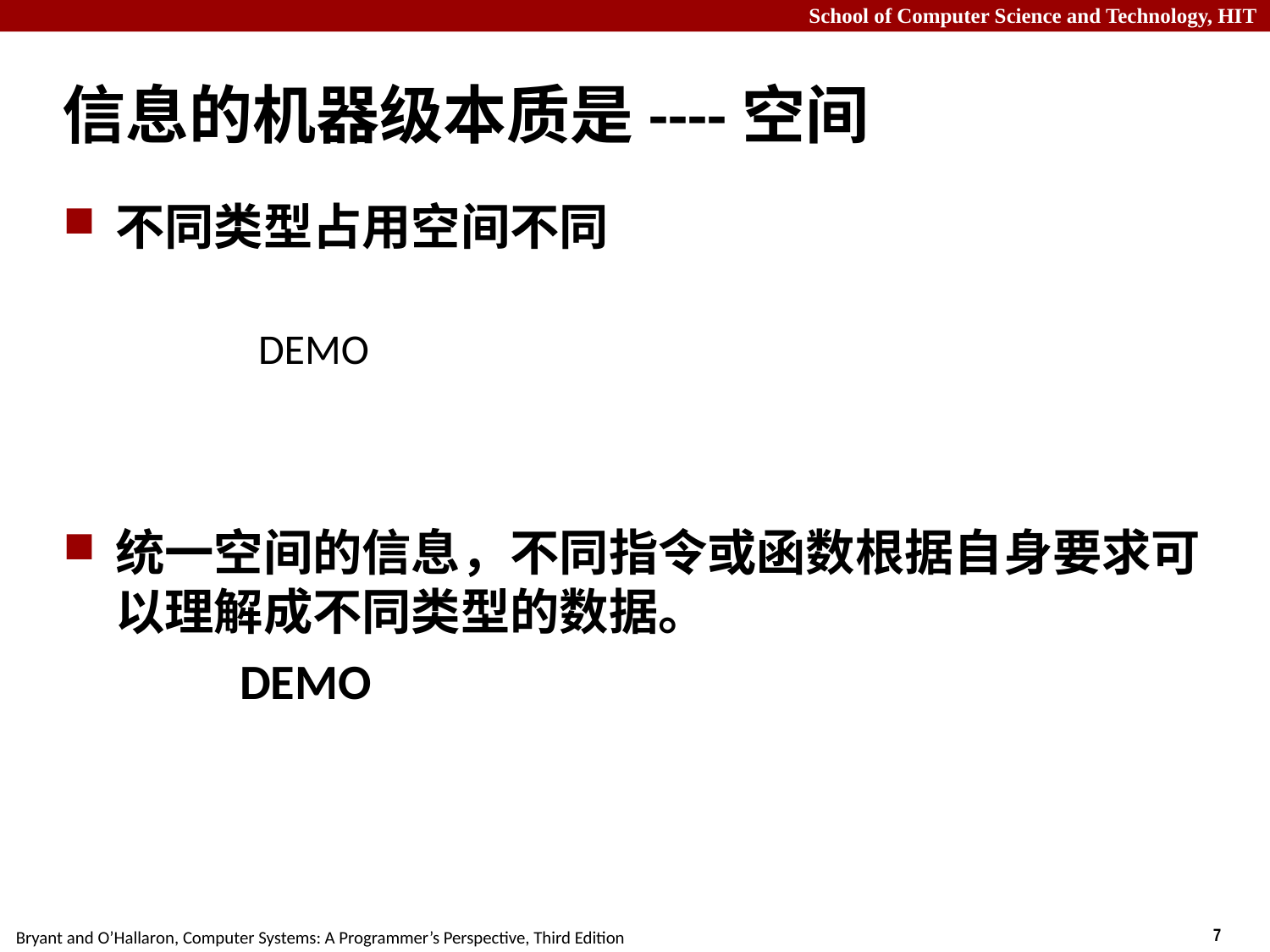

# 信息的机器级本质是----空间
不同类型占用空间不同

DEMO

统一空间的信息，不同指令或函数根据自身要求可以理解成不同类型的数据。
	    DEMO